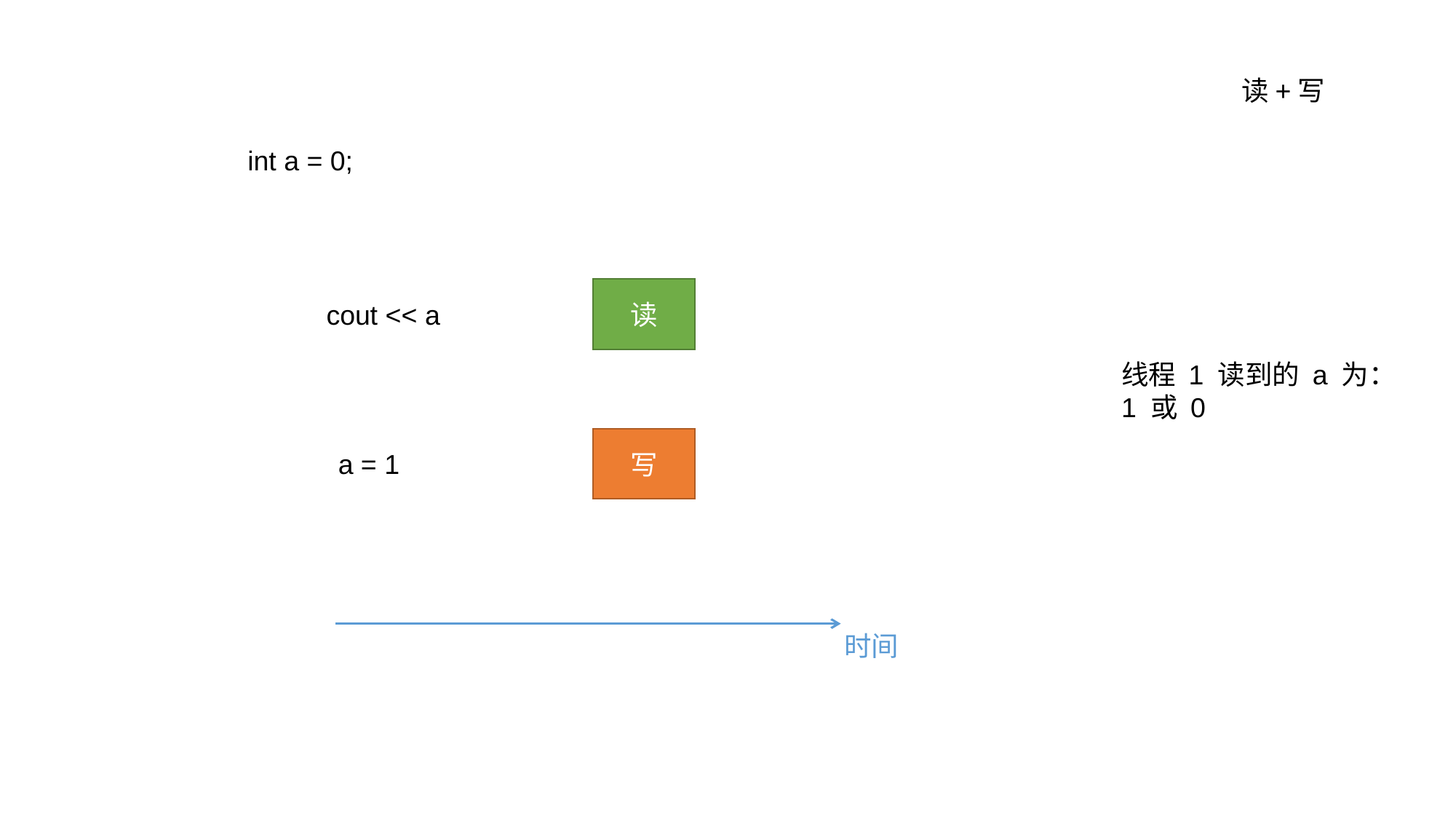

读+写
int a = 0;
读
cout << a
线程 1 读到的 a 为：
1 或 0
写
a = 1
时间